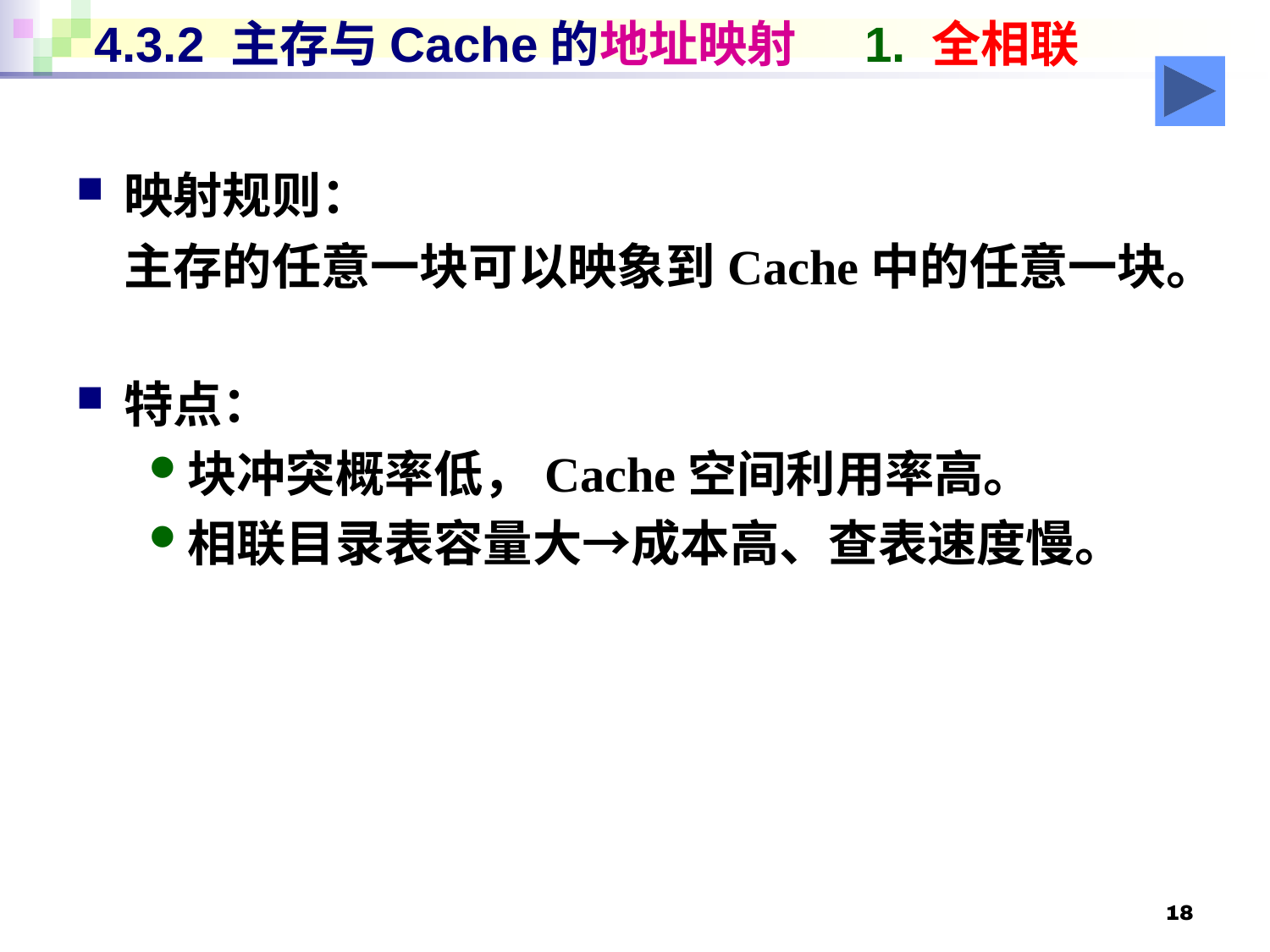

# 4.3.2 主存与Cache的地址映射     1. 全相联

映射规则：
主存的任意一块可以映象到Cache中的任意一块。

特点：
块冲突概率低，Cache空间利用率高。
相联目录表容量大→成本高、查表速度慢。
18